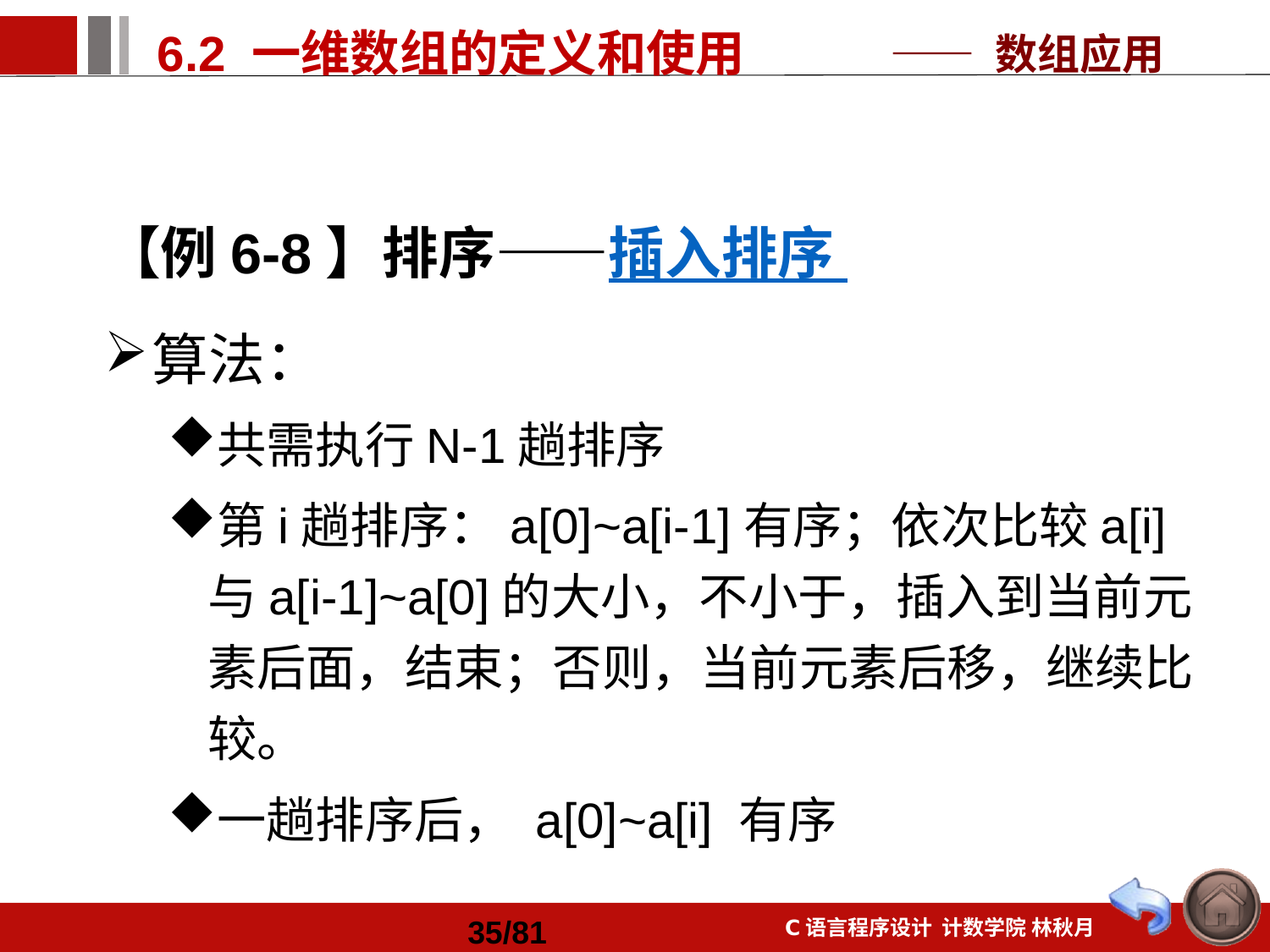

—— 数组应用
【例6-8】排序——插入排序
算法：
共需执行N-1趟排序
第i趟排序：a[0]~a[i-1]有序；依次比较a[i]与a[i-1]~a[0]的大小，不小于，插入到当前元素后面，结束；否则，当前元素后移，继续比较。
一趟排序后， a[0]~a[i] 有序